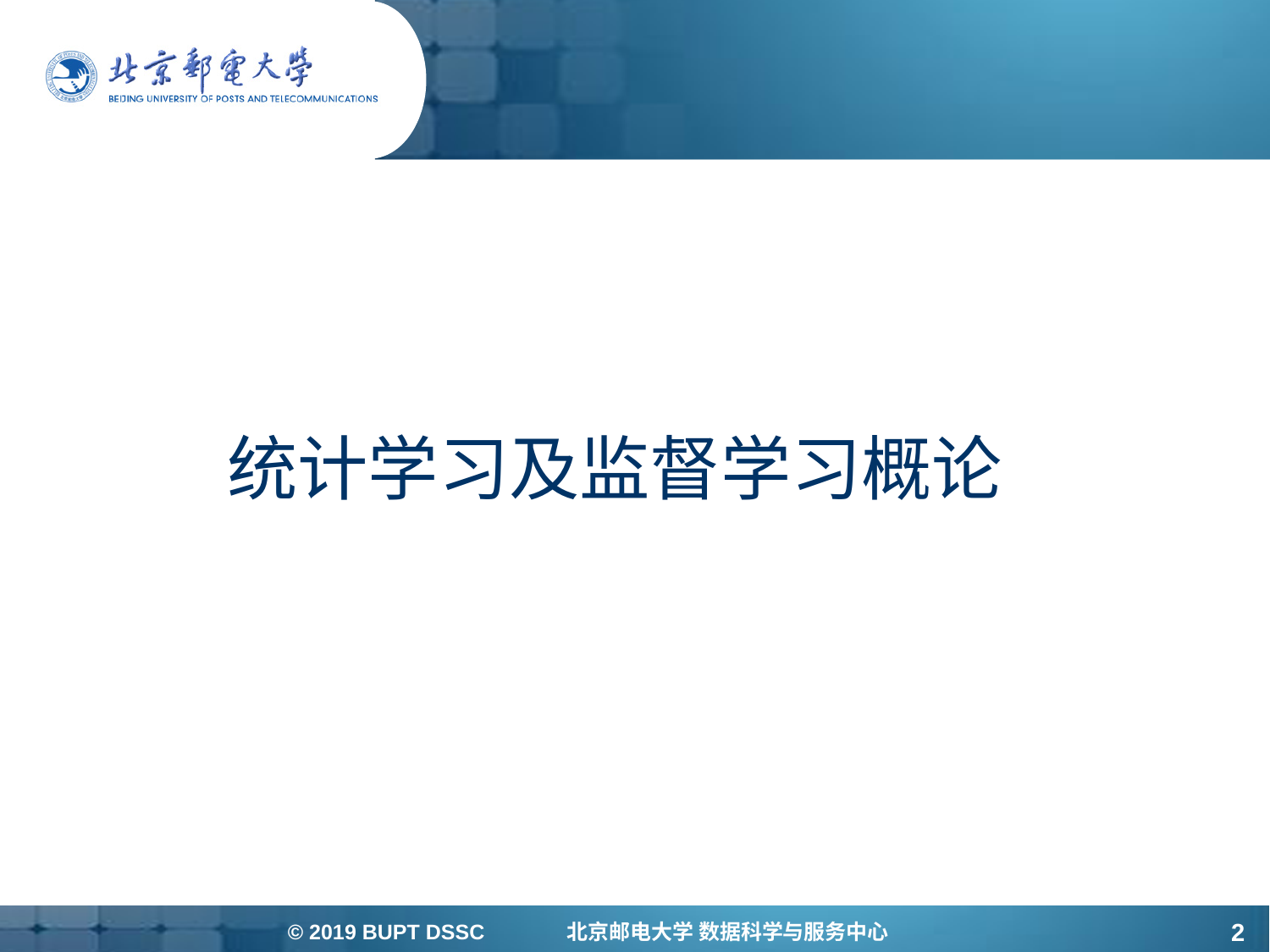

统计学习及监督学习概论

© 2019 BUPT DSSC             北京邮电大学 数据科学与服务中心